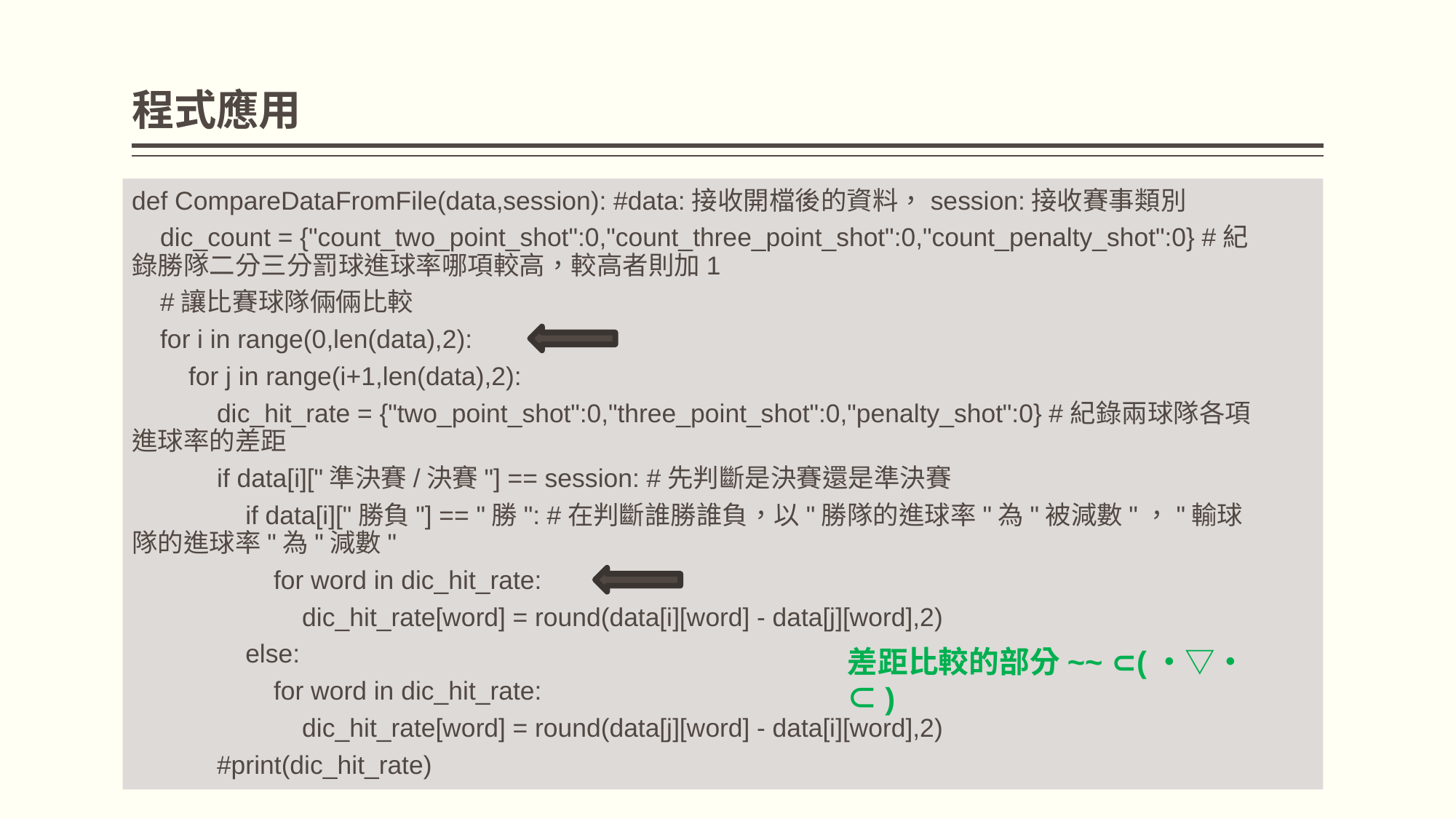

# 程式應用

def CompareDataFromFile(data,session): #data:接收開檔後的資料，session:接收賽事類別
    dic_count = {"count_two_point_shot":0,"count_three_point_shot":0,"count_penalty_shot":0} #紀錄勝隊二分三分罰球進球率哪項較高，較高者則加1
    #讓比賽球隊倆倆比較
    for i in range(0,len(data),2):
        for j in range(i+1,len(data),2):
            dic_hit_rate = {"two_point_shot":0,"three_point_shot":0,"penalty_shot":0} #紀錄兩球隊各項進球率的差距
            if data[i]["準決賽/決賽"] == session: #先判斷是決賽還是準決賽
                if data[i]["勝負"] == "勝": #在判斷誰勝誰負，以"勝隊的進球率"為"被減數"，"輸球隊的進球率"為"減數"
                    for word in dic_hit_rate:
                        dic_hit_rate[word] = round(data[i][word] - data[j][word],2)
                else:
                    for word in dic_hit_rate:
                        dic_hit_rate[word] = round(data[j][word] - data[i][word],2)
            #print(dic_hit_rate)

差距比較的部分~~ ⊂(・▽・⊂)